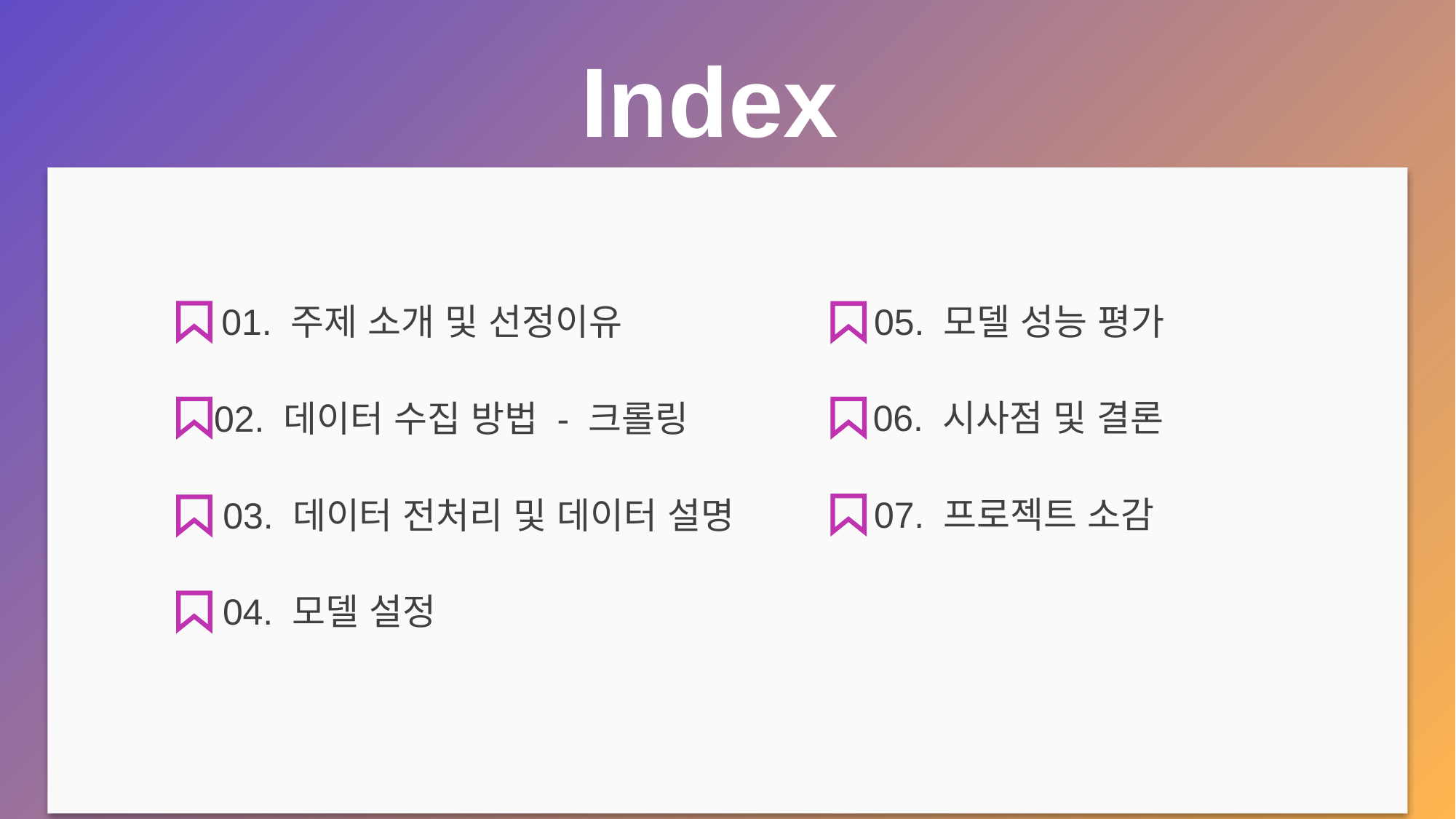

Index

01. 주제 소개 및 선정이유
05. 모델 성능 평가

06. 시사점 및 결론
02. 데이터 수집 방법 - 크롤링

07. 프로젝트 소감
03. 데이터 전처리 및 데이터 설명

04. 모델 설정